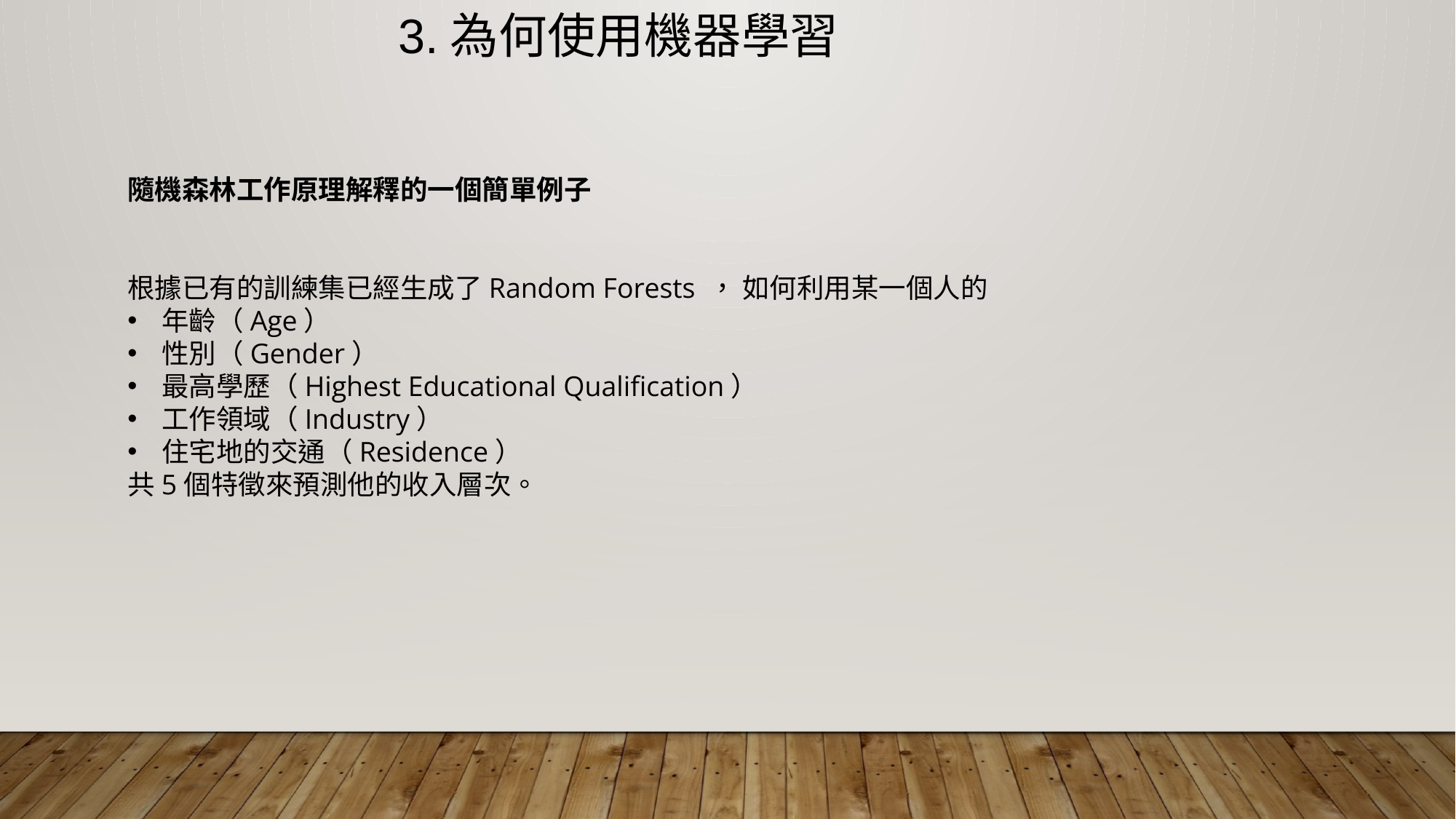

3.為何使用機器學習
隨機森林工作原理解釋的一個簡單例子

根據已有的訓練集已經生成了Random Forests ， 如何利用某一個人的
年齡（Age）
性別（Gender）
最高學歷（Highest Educational Qualification）
工作領域（Industry）
住宅地的交通（Residence）
共5個特徵來預測他的收入層次。